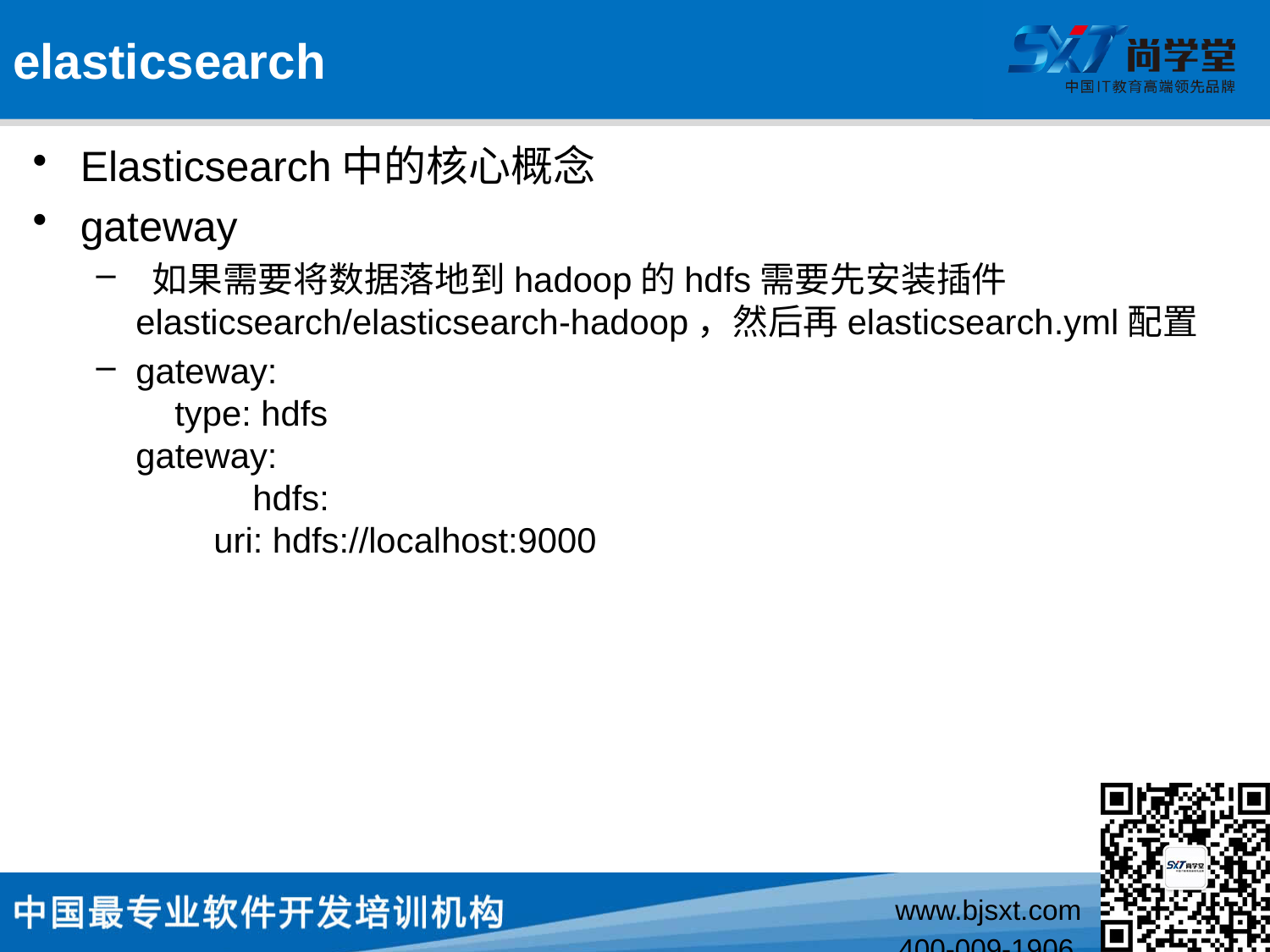

# elasticsearch
Elasticsearch中的核心概念
gateway
 如果需要将数据落地到hadoop的hdfs需要先安装插件elasticsearch/elasticsearch-hadoop，然后再elasticsearch.yml配置
gateway:
    type: hdfs
gateway:
            hdfs:
        uri: hdfs://localhost:9000